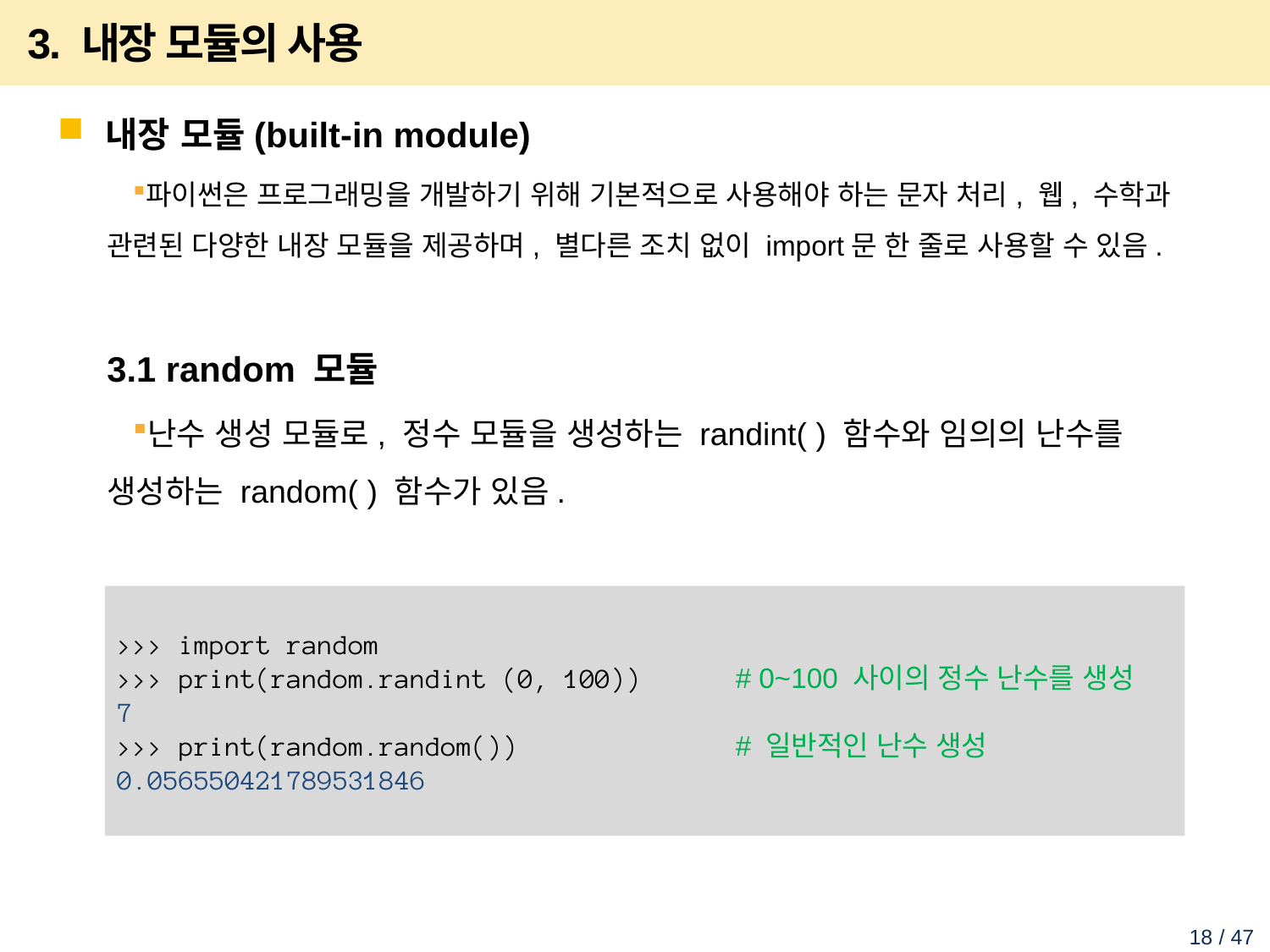

# 3. 내장 모듈의 사용
내장 모듈(built-in module)
파이썬은 프로그래밍을 개발하기 위해 기본적으로 사용해야 하는 문자 처리, 웹, 수학과 관련된 다양한 내장 모듈을 제공하며, 별다른 조치 없이 import문 한 줄로 사용할 수 있음.

3.1 random 모듈
난수 생성 모듈로, 정수 모듈을 생성하는 randint( ) 함수와 임의의 난수를 생성하는 random( ) 함수가 있음.
>>> import random
>>> print(random.randint (0, 100))      # 0~100 사이의 정수 난수를 생성
7
>>> print(random.random())              # 일반적인 난수 생성
0.056550421789531846